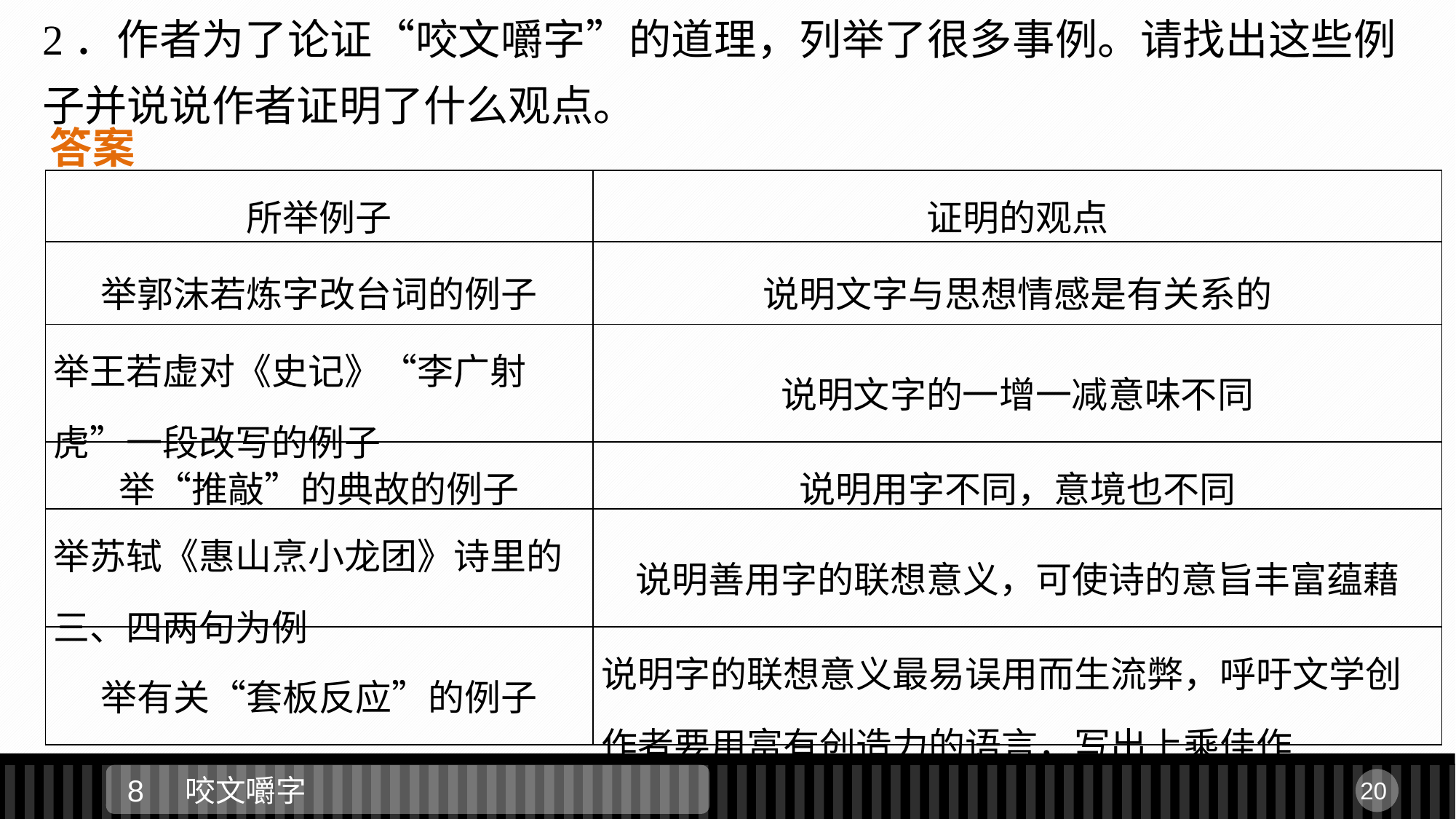

2．作者为了论证“咬文嚼字”的道理，列举了很多事例。请找出这些例子并说说作者证明了什么观点。
答案
| 所举例子 | 证明的观点 |
| --- | --- |
| 举郭沫若炼字改台词的例子 | 说明文字与思想情感是有关系的 |
| 举王若虚对《史记》“李广射虎”一段改写的例子 | 说明文字的一增一减意味不同 |
| 举“推敲”的典故的例子 | 说明用字不同，意境也不同 |
| 举苏轼《惠山烹小龙团》诗里的三、四两句为例 | 说明善用字的联想意义，可使诗的意旨丰富蕴藉 |
| 举有关“套板反应”的例子 | 说明字的联想意义最易误用而生流弊，呼吁文学创作者要用富有创造力的语言，写出上乘佳作 |